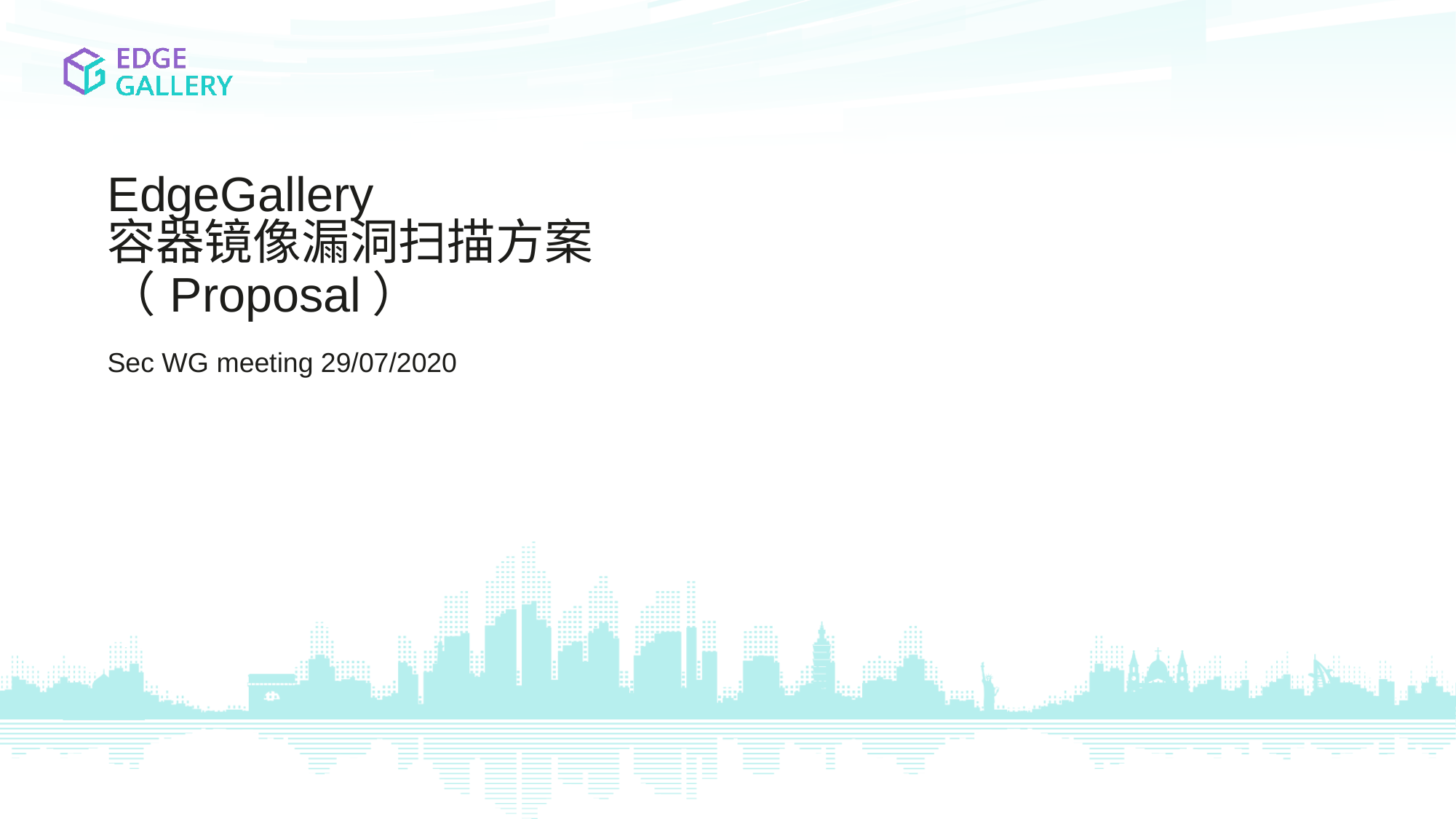

# EdgeGallery 容器镜像漏洞扫描方案（Proposal） Sec WG meeting 29/07/2020